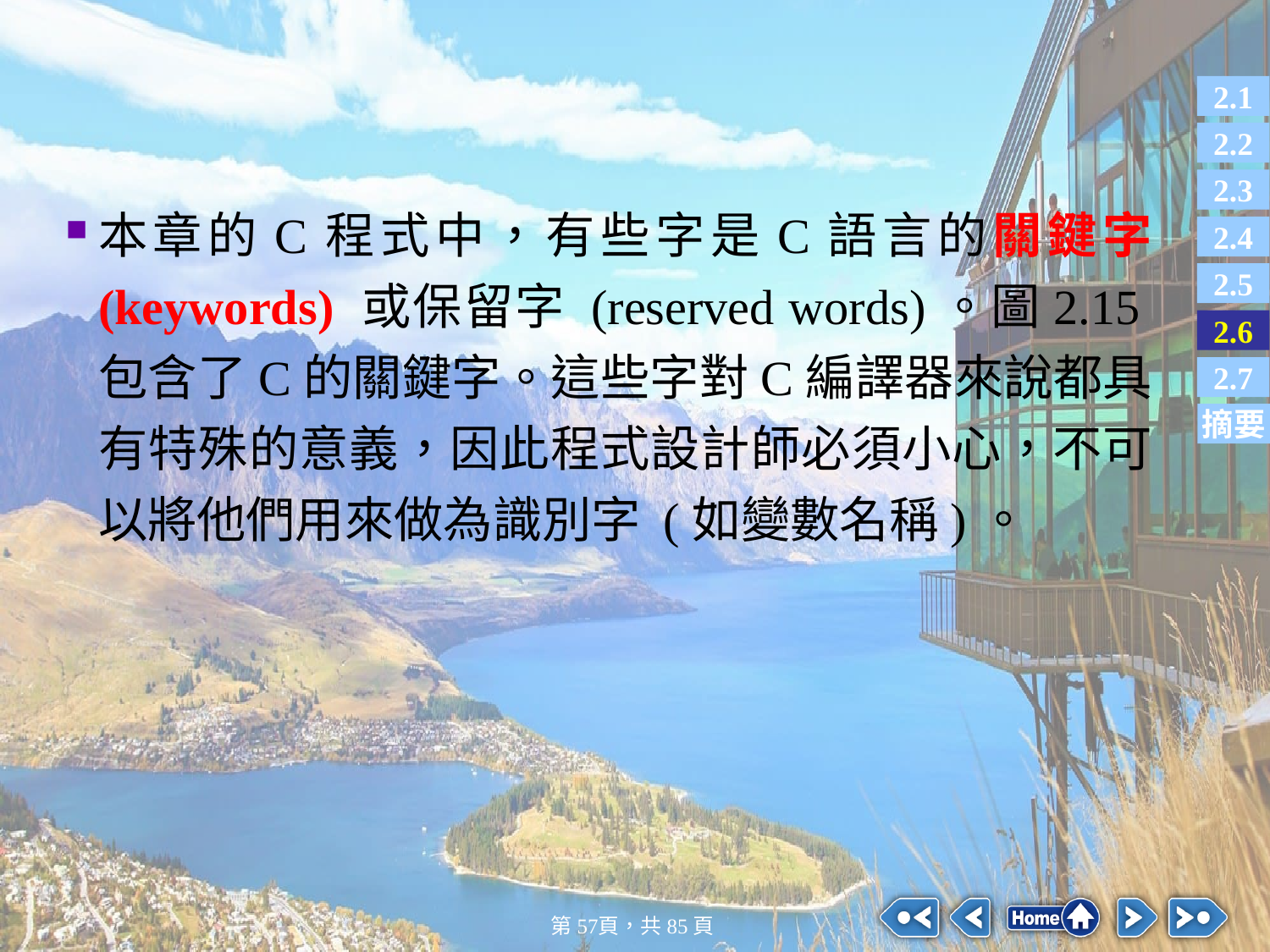

#
本章的C程式中，有些字是C語言的關鍵字 (keywords) 或保留字 (reserved words)。圖2.15包含了C的關鍵字。這些字對C編譯器來說都具有特殊的意義，因此程式設計師必須小心，不可以將他們用來做為識別字 (如變數名稱)。